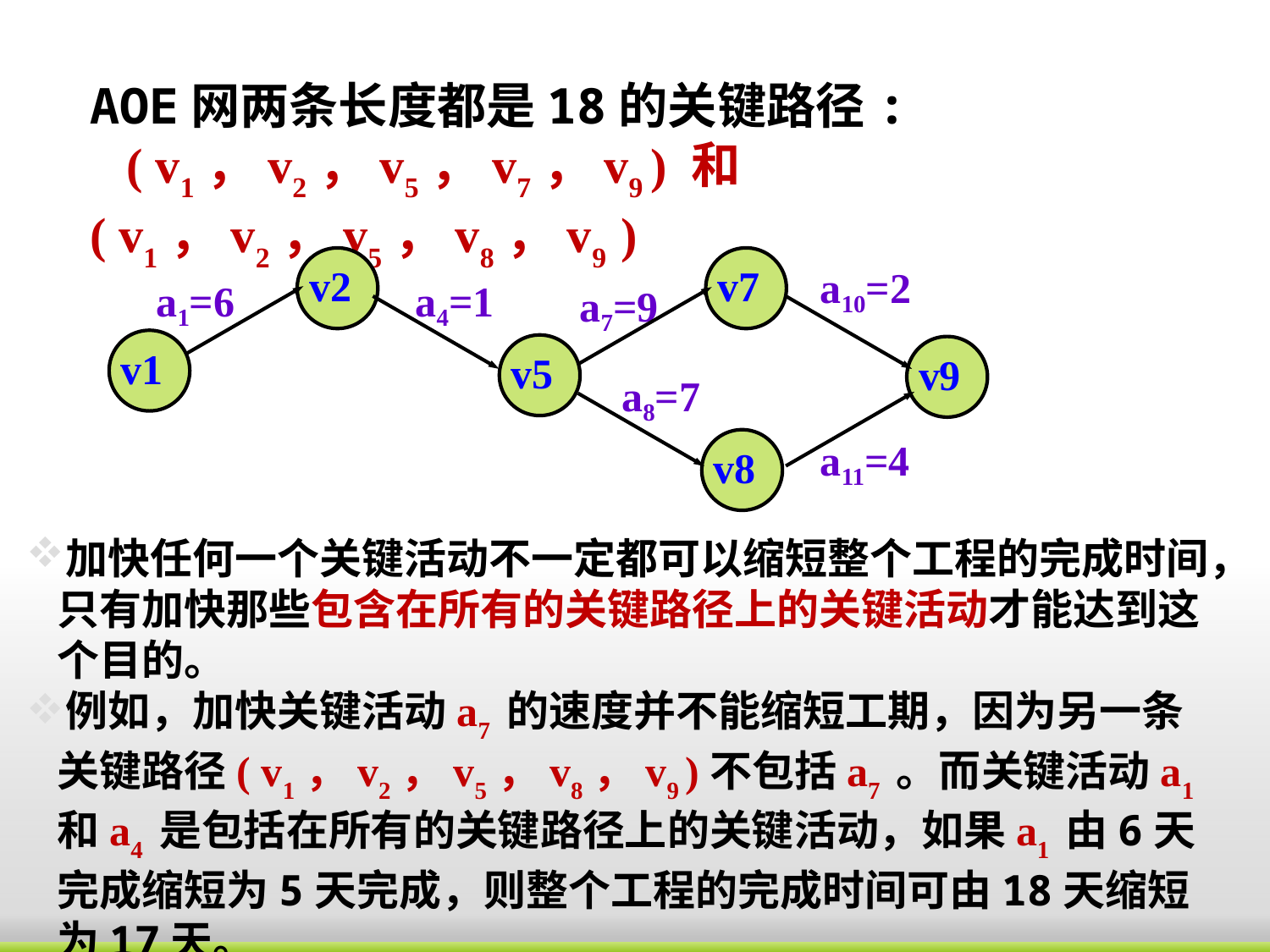

AOE网两条长度都是18的关键路径:
   ( v1，v2，v5，v7，v9 ) 和  ( v1，v2，v5，v8，v9  )

v2
v7
a10=2
a4=1
a1=6
a7=9

v1

v5
v9
a8=7

v8
a11=4
加快任何一个关键活动不一定都可以缩短整个工程的完成时间，只有加快那些包含在所有的关键路径上的关键活动才能达到这个目的。
例如，加快关键活动a7 的速度并不能缩短工期，因为另一条关键路径( v1，v2，v5，v8，v9 )不包括a7 。而关键活动a1 和a4 是包括在所有的关键路径上的关键活动，如果a1 由6天完成缩短为5天完成，则整个工程的完成时间可由18天缩短为17天。